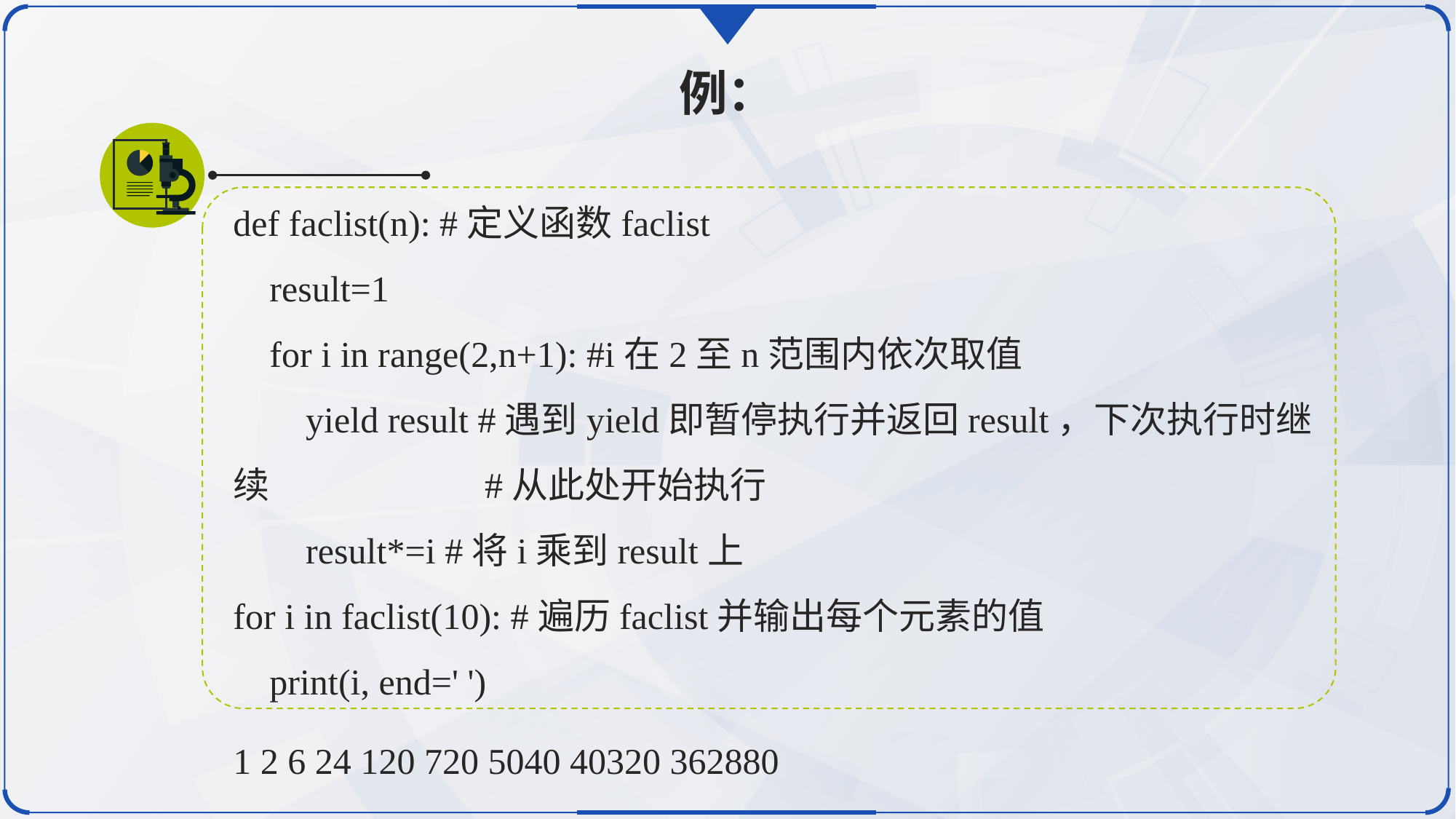

例：

def faclist(n): #定义函数faclist
    result=1
    for i in range(2,n+1): #i在2至n范围内依次取值
        yield result #遇到yield即暂停执行并返回result，下次执行时继续		   #从此处开始执行
        result*=i #将i乘到result上
for i in faclist(10): #遍历faclist并输出每个元素的值
    print(i, end=' ')

1 2 6 24 120 720 5040 40320 362880